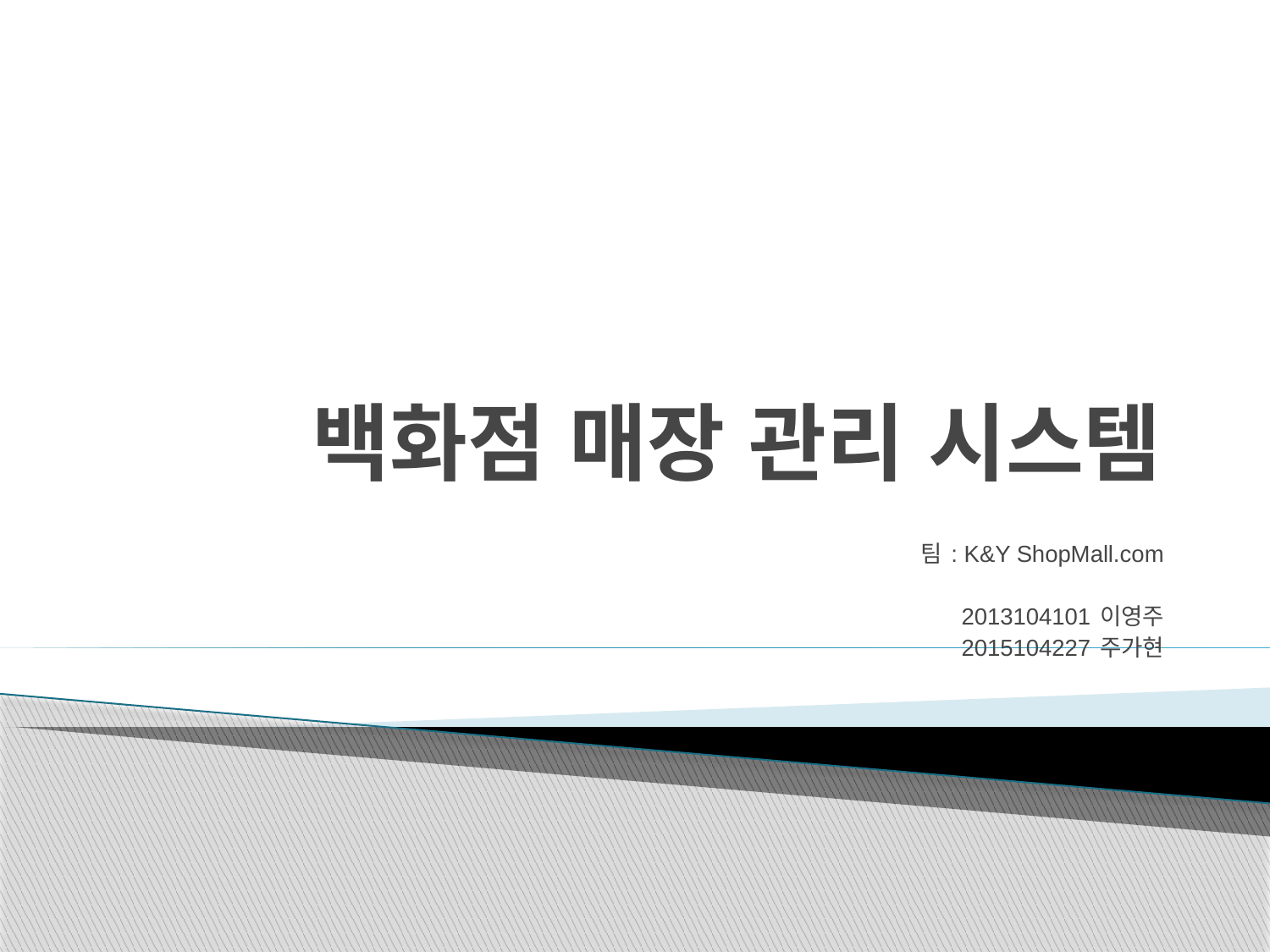

# 백화점 매장 관리 시스템

팀 : K&Y ShopMall.com

2013104101 이영주
2015104227 주가현